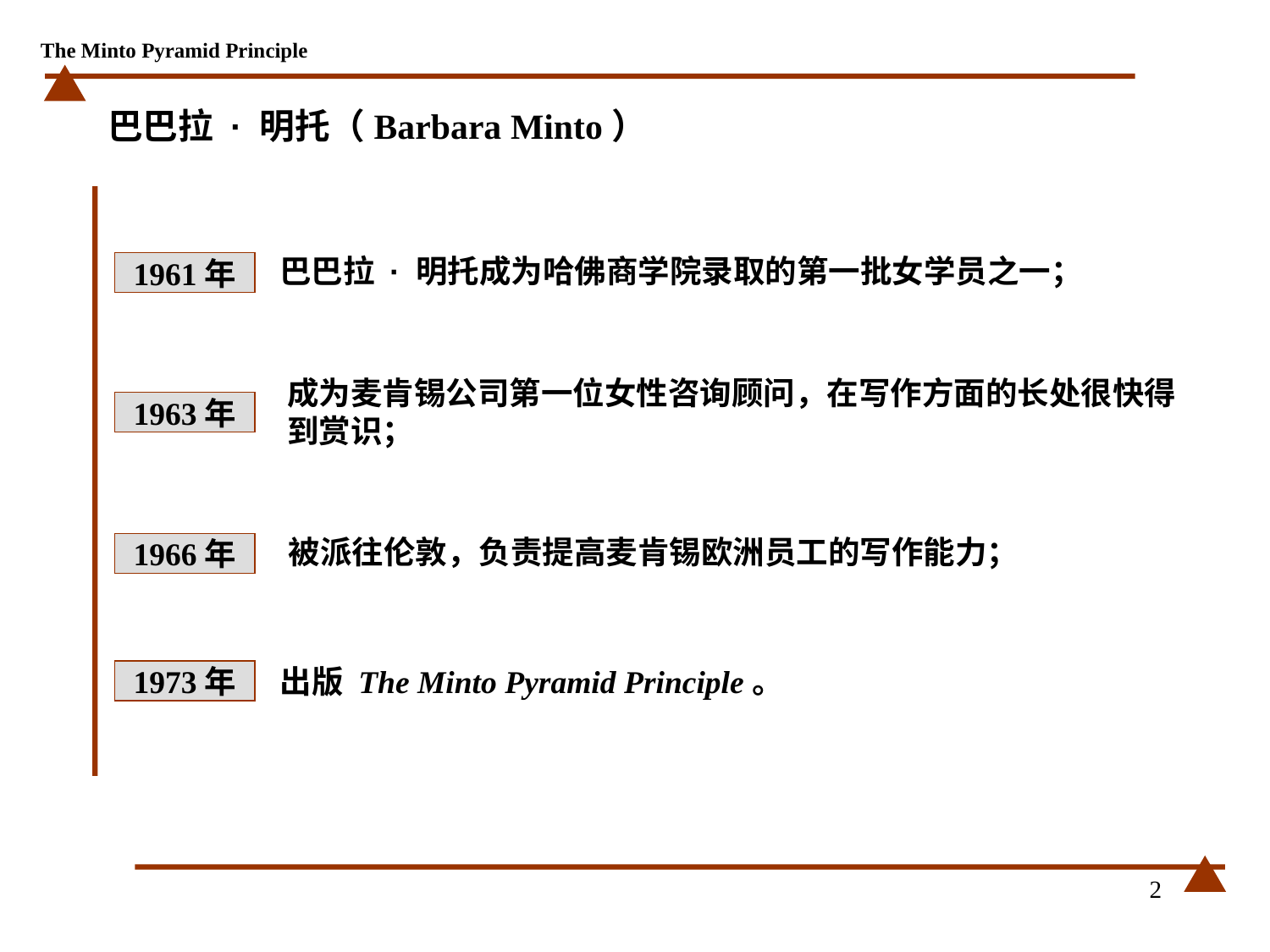

# 巴巴拉 · 明托（Barbara Minto）

巴巴拉 · 明托成为哈佛商学院录取的第一批女学员之一；
1961年
成为麦肯锡公司第一位女性咨询顾问，在写作方面的长处很快得到赏识；
1963年
被派往伦敦，负责提高麦肯锡欧洲员工的写作能力；
1966年
出版 The Minto Pyramid Principle。
1973年
2